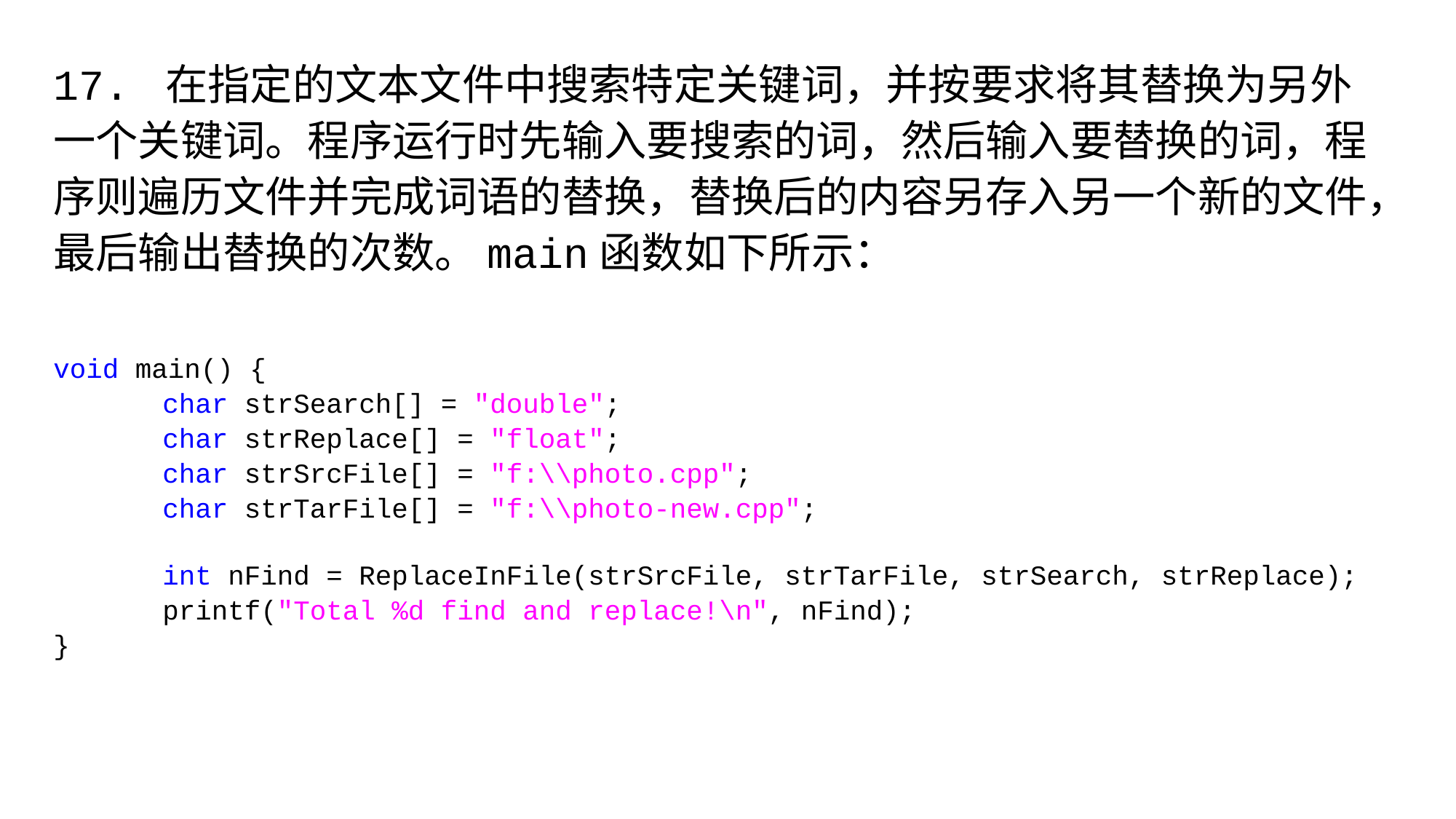

17. 在指定的文本文件中搜索特定关键词，并按要求将其替换为另外一个关键词。程序运行时先输入要搜索的词，然后输入要替换的词，程序则遍历文件并完成词语的替换，替换后的内容另存入另一个新的文件，最后输出替换的次数。main函数如下所示：

void main() {
	char strSearch[] = "double";
	char strReplace[] = "float";
	char strSrcFile[] = "f:\\photo.cpp";
	char strTarFile[] = "f:\\photo-new.cpp";

	int nFind = ReplaceInFile(strSrcFile, strTarFile, strSearch, strReplace);
	printf("Total %d find and replace!\n", nFind);
}